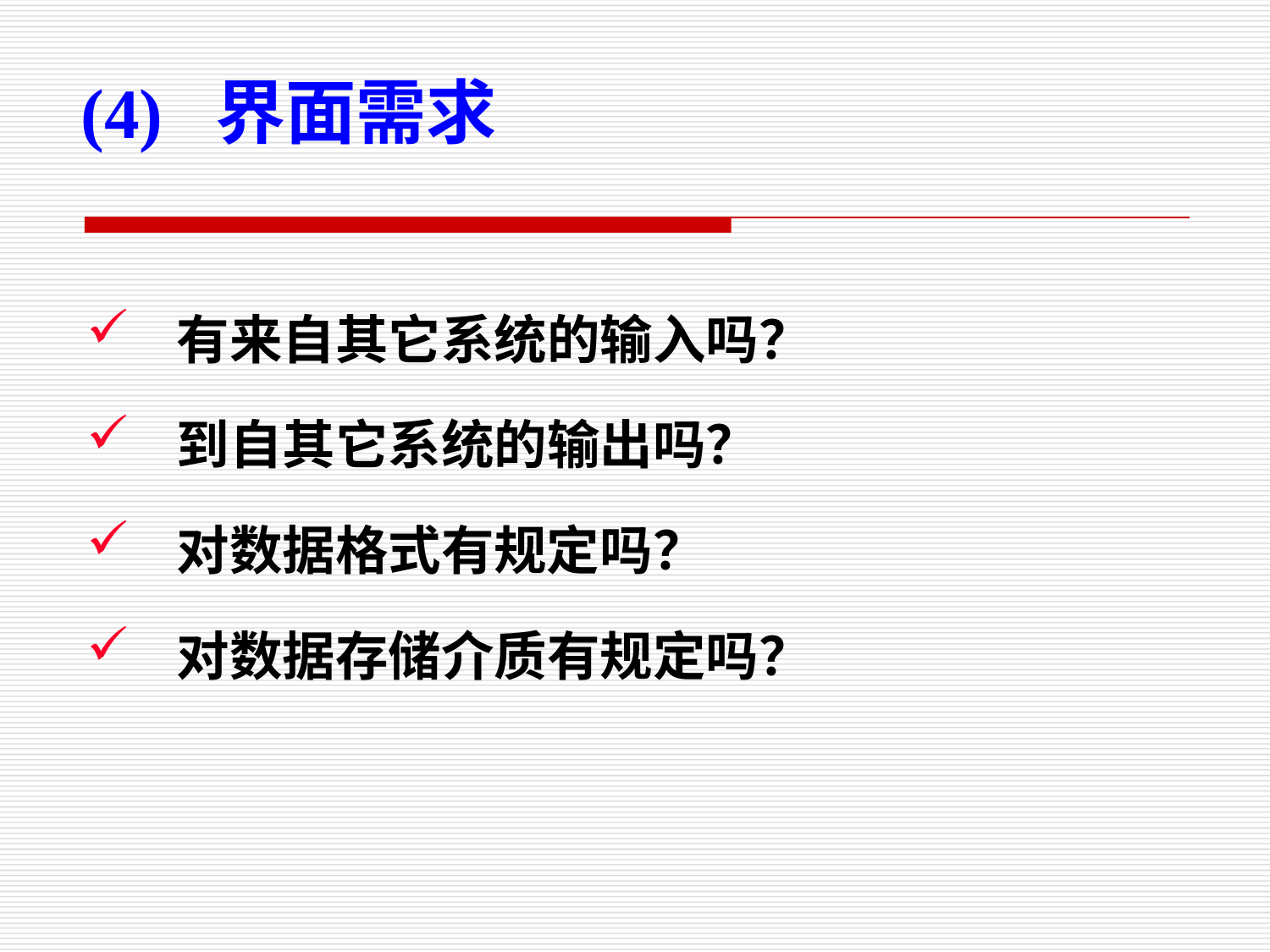

(4)  界面需求
 有来自其它系统的输入吗？
 到自其它系统的输出吗？
 对数据格式有规定吗？
 对数据存储介质有规定吗？